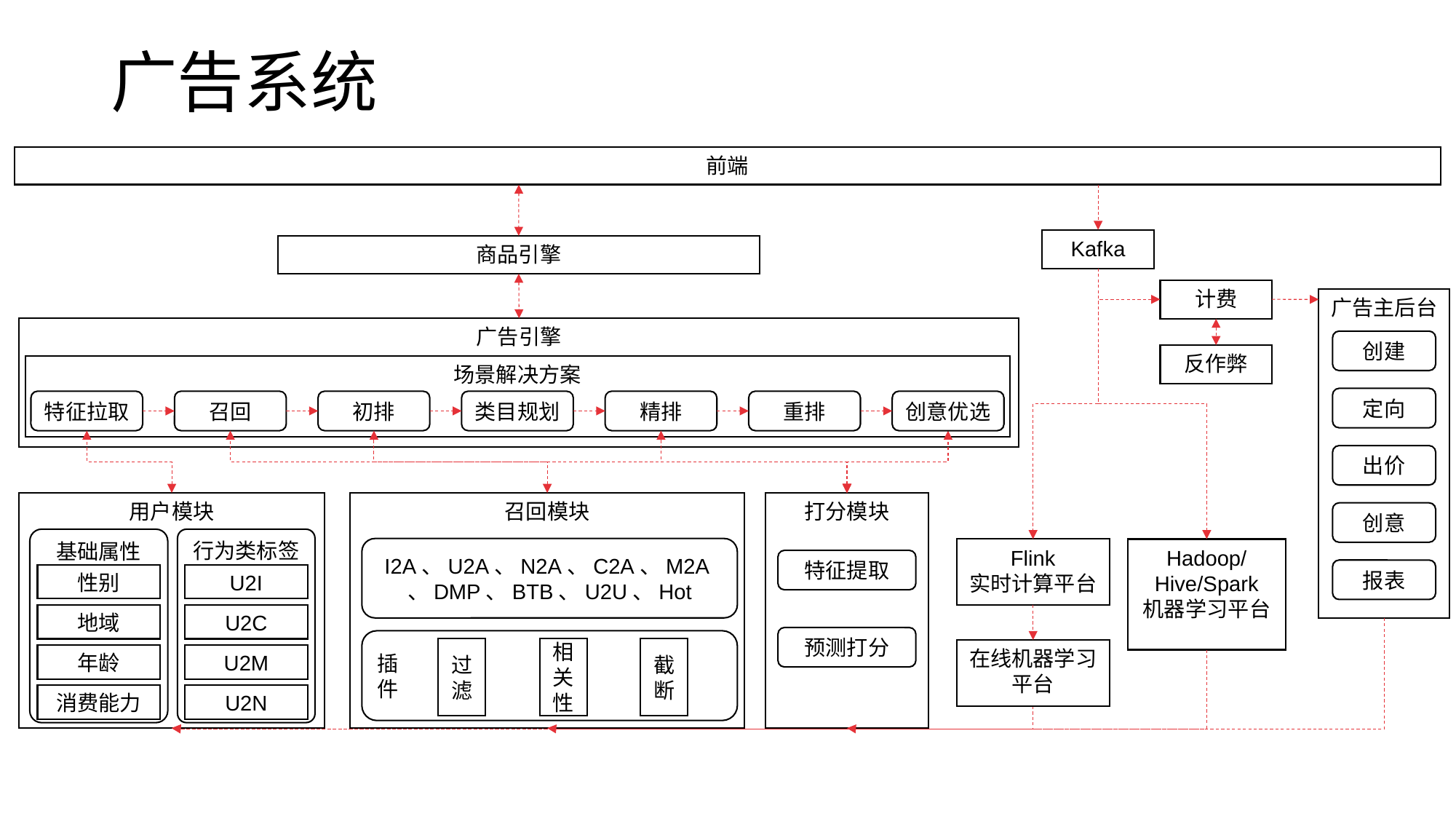

# 广告系统
前端
Kafka
商品引擎
计费
广告主后台
广告引擎
创建
反作弊
场景解决方案
定向
特征拉取
召回
初排
类目规划
精排
重排
创意优选
出价
用户模块
召回模块
打分模块
创意
基础属性
行为类标签
I2A、U2A、N2A、C2A、M2A、DMP、BTB、U2U、Hot
Flink
实时计算平台
Hadoop/Hive/Spark
机器学习平台
特征提取
报表
性别
U2I
地域
U2C
预测打分
插
件
过滤
相关性
截断
在线机器学习平台
年龄
U2M
消费能力
U2N